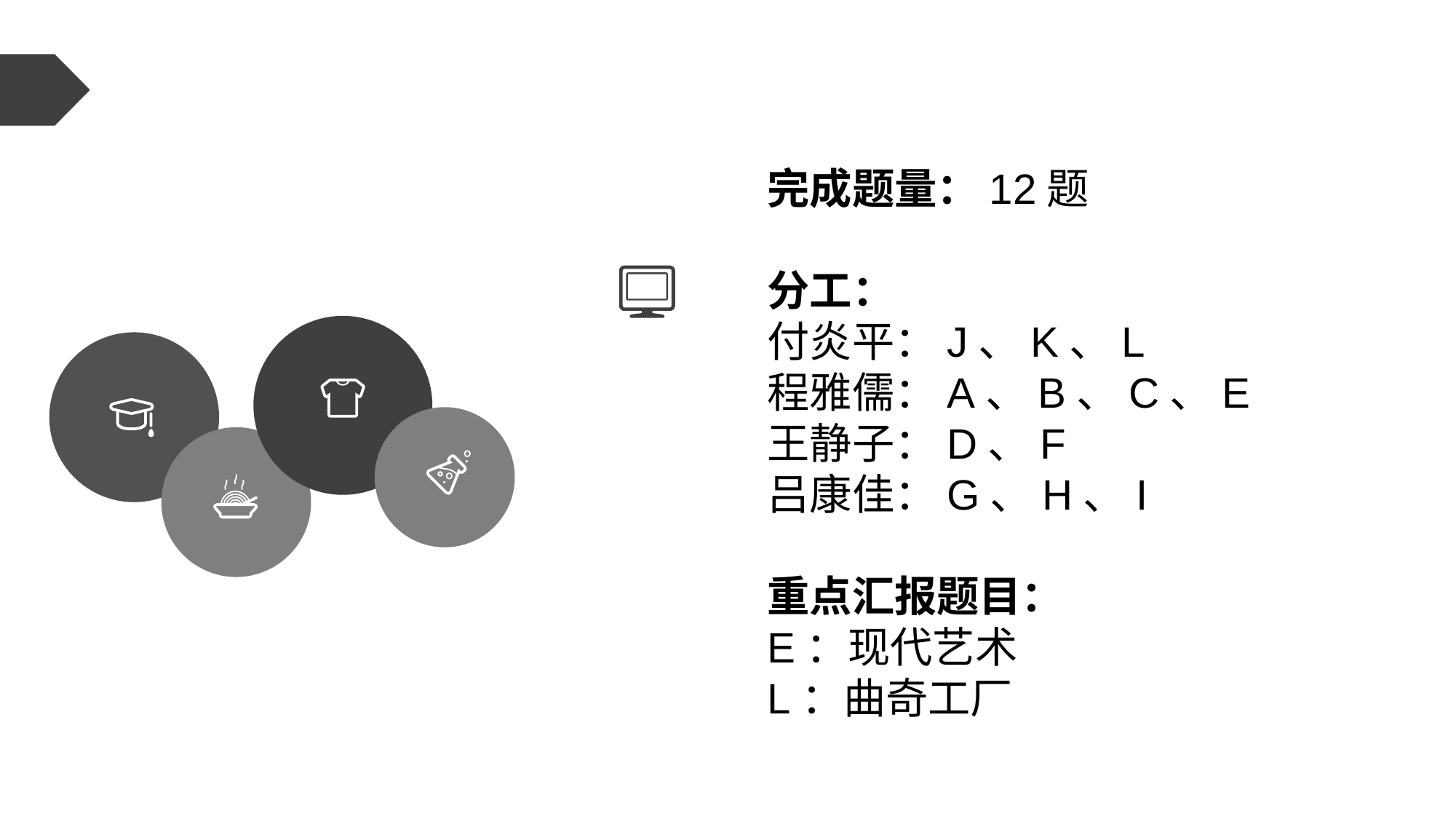

完成题量：12题

分工：
付炎平：J、K、L
程雅儒：A、B、C、E
王静子：D、F
吕康佳：G、H、I

重点汇报题目：
E：现代艺术
L：曲奇工厂